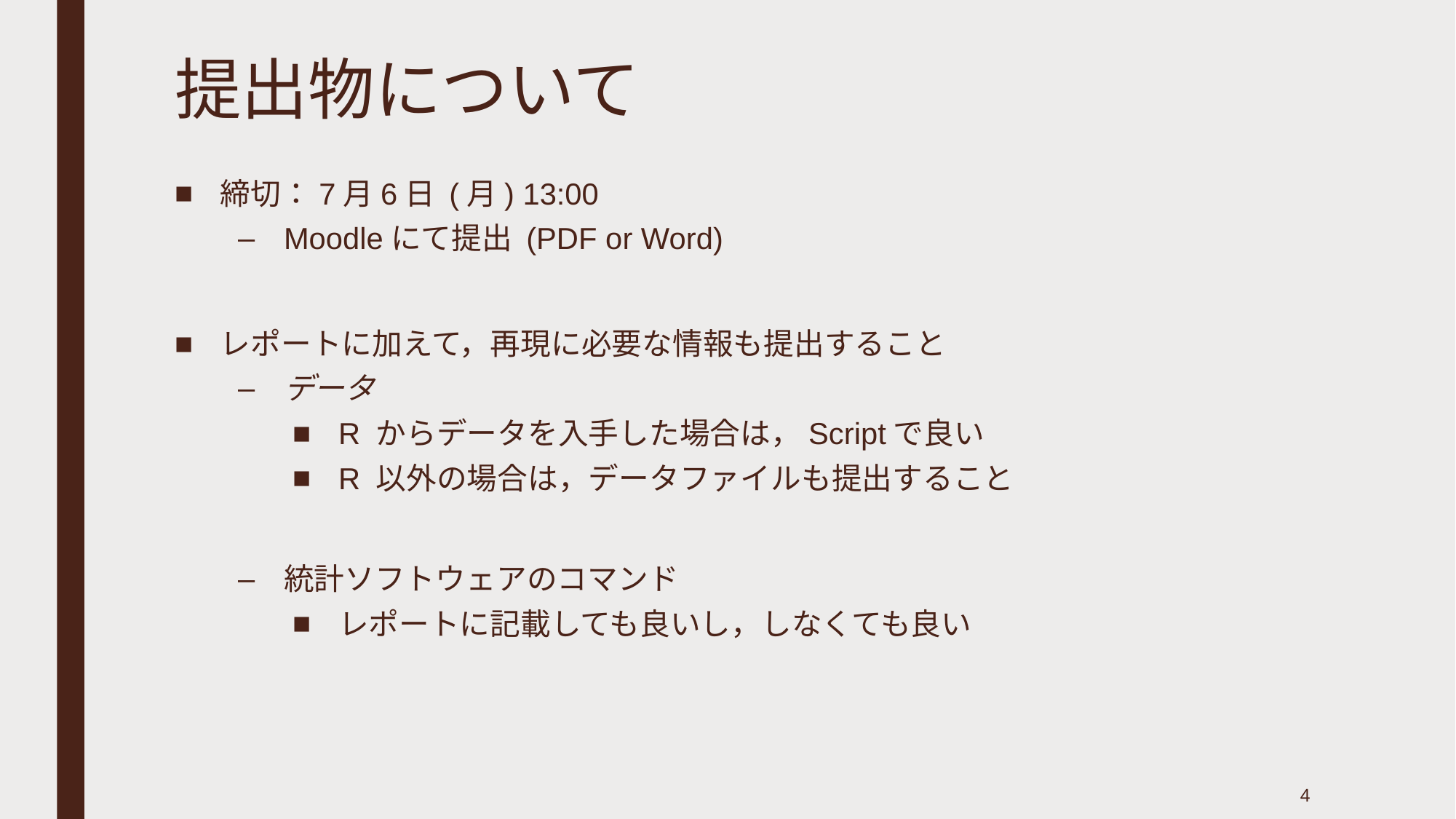

# 提出物について
締切：7月6日 (月) 13:00
Moodleにて提出 (PDF or Word)

レポートに加えて，再現に必要な情報も提出すること
データ
R からデータを入手した場合は，Scriptで良い
R 以外の場合は，データファイルも提出すること

統計ソフトウェアのコマンド
レポートに記載しても良いし，しなくても良い
4